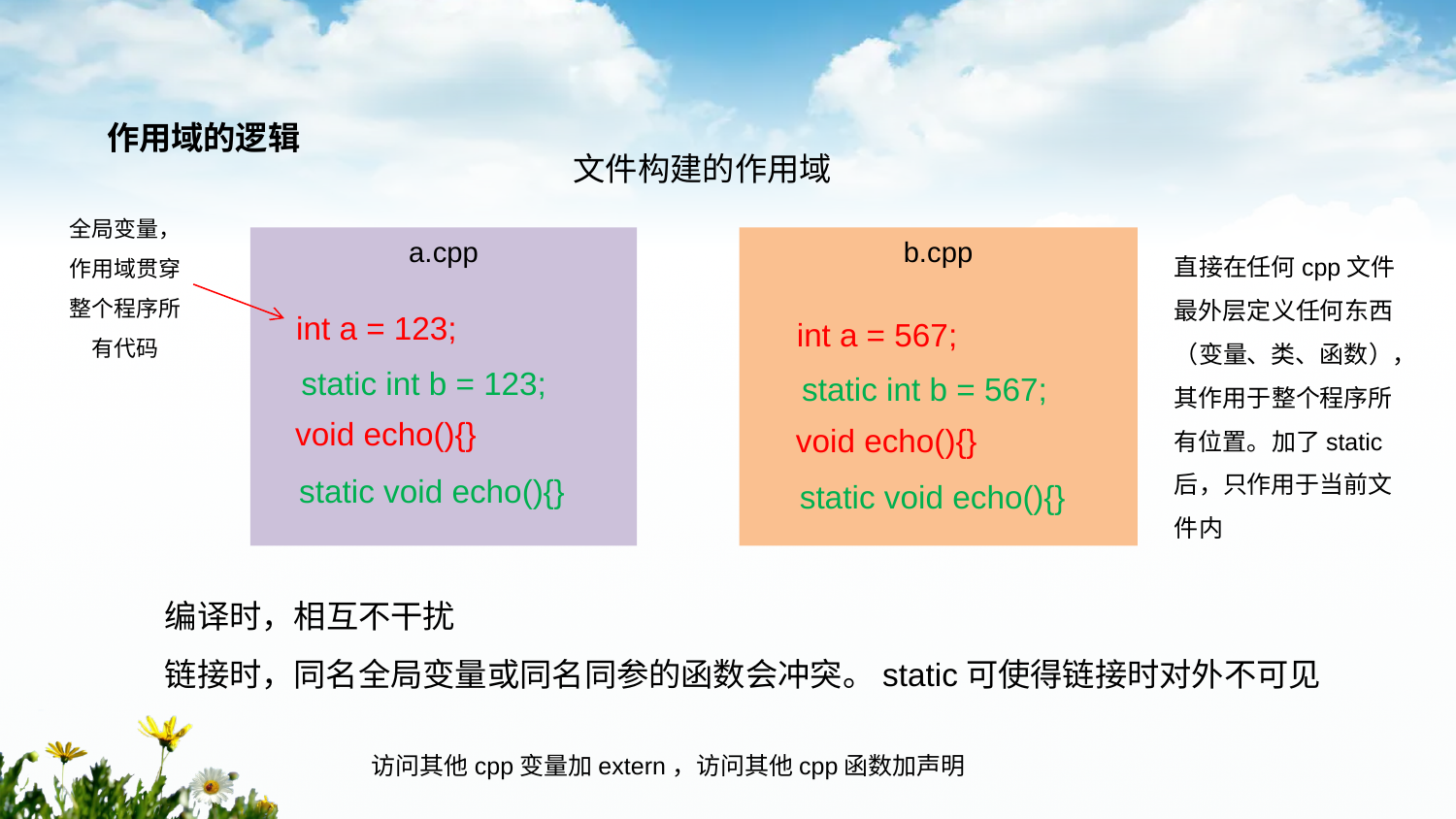

作用域的逻辑
文件构建的作用域
全局变量，作用域贯穿整个程序所有代码
a.cpp
b.cpp
直接在任何cpp文件最外层定义任何东西（变量、类、函数），其作用于整个程序所有位置。加了static后，只作用于当前文件内
int a = 123;
int a = 567;
static int b = 123;
static int b = 567;
void echo(){}
void echo(){}
static void echo(){}
static void echo(){}
编译时，相互不干扰
链接时，同名全局变量或同名同参的函数会冲突。static可使得链接时对外不可见
访问其他cpp变量加extern，访问其他cpp函数加声明